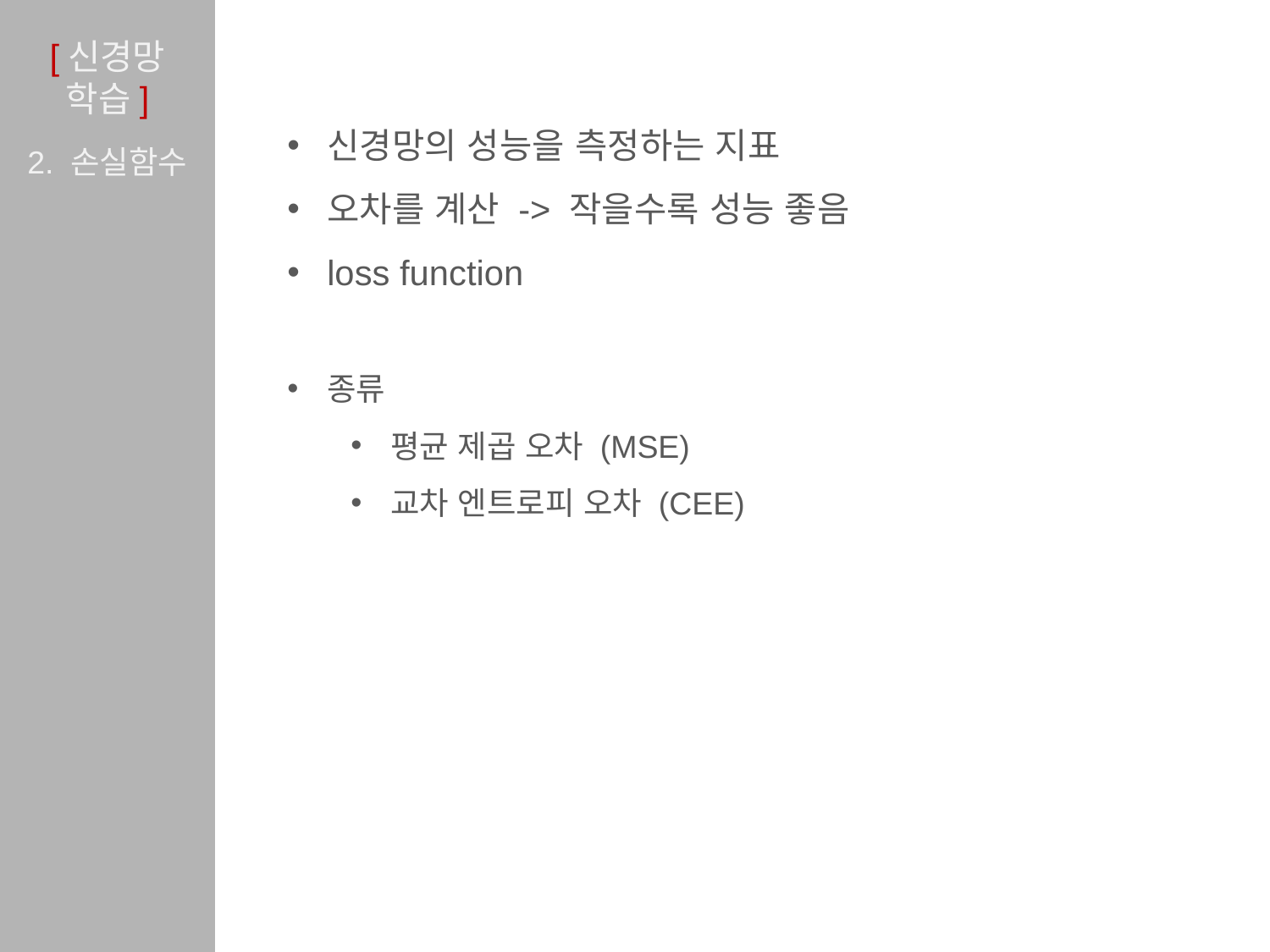

[신경망 학습]

신경망의 성능을 측정하는 지표
오차를 계산 -> 작을수록 성능 좋음
loss function

종류
평균 제곱 오차 (MSE)
교차 엔트로피 오차 (CEE)
2. 손실함수